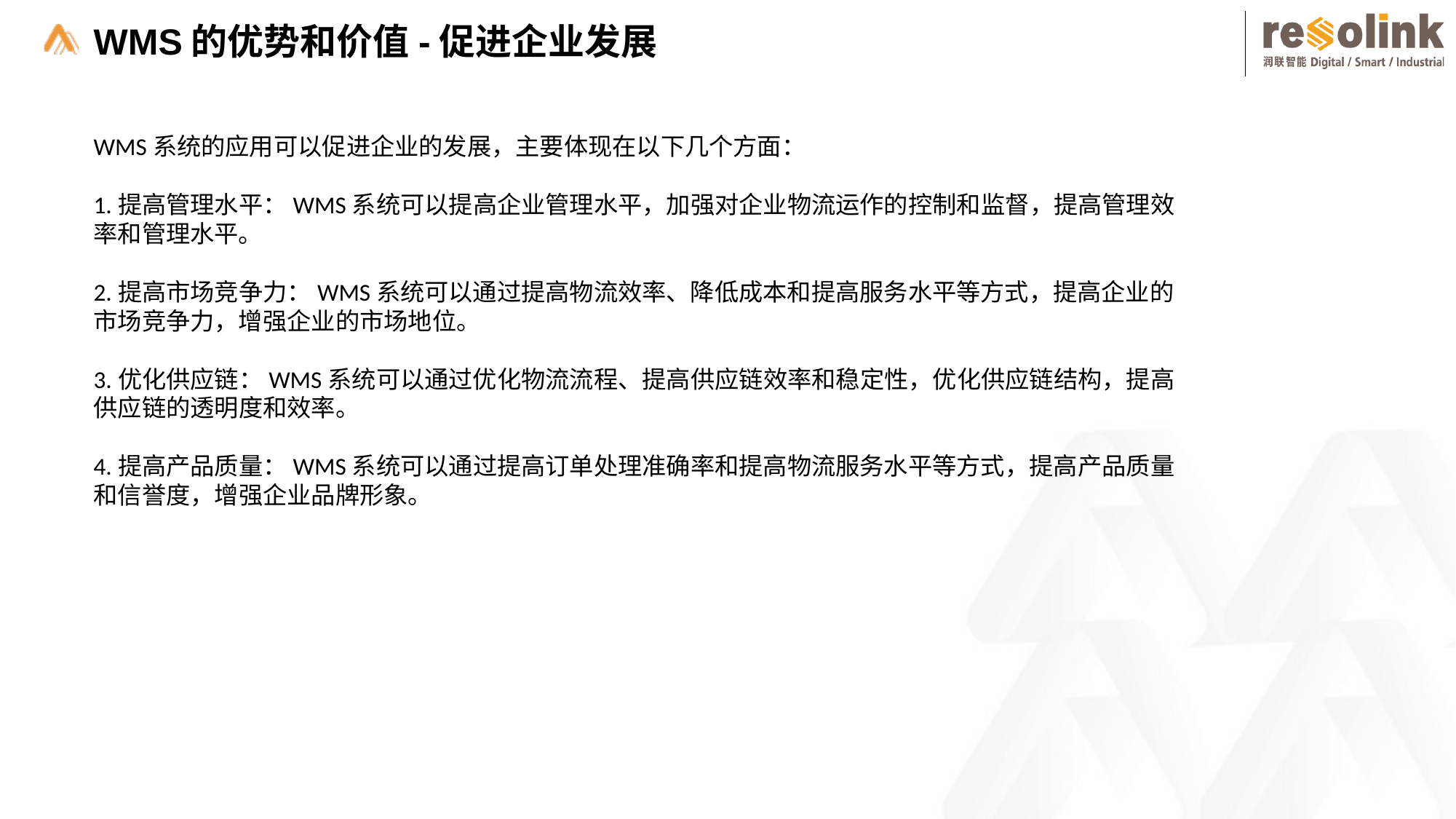

WMS的优势和价值-促进企业发展
WMS系统的应用可以促进企业的发展，主要体现在以下几个方面：

1.提高管理水平：WMS系统可以提高企业管理水平，加强对企业物流运作的控制和监督，提高管理效率和管理水平。

2.提高市场竞争力：WMS系统可以通过提高物流效率、降低成本和提高服务水平等方式，提高企业的市场竞争力，增强企业的市场地位。

3.优化供应链：WMS系统可以通过优化物流流程、提高供应链效率和稳定性，优化供应链结构，提高供应链的透明度和效率。

4.提高产品质量：WMS系统可以通过提高订单处理准确率和提高物流服务水平等方式，提高产品质量和信誉度，增强企业品牌形象。